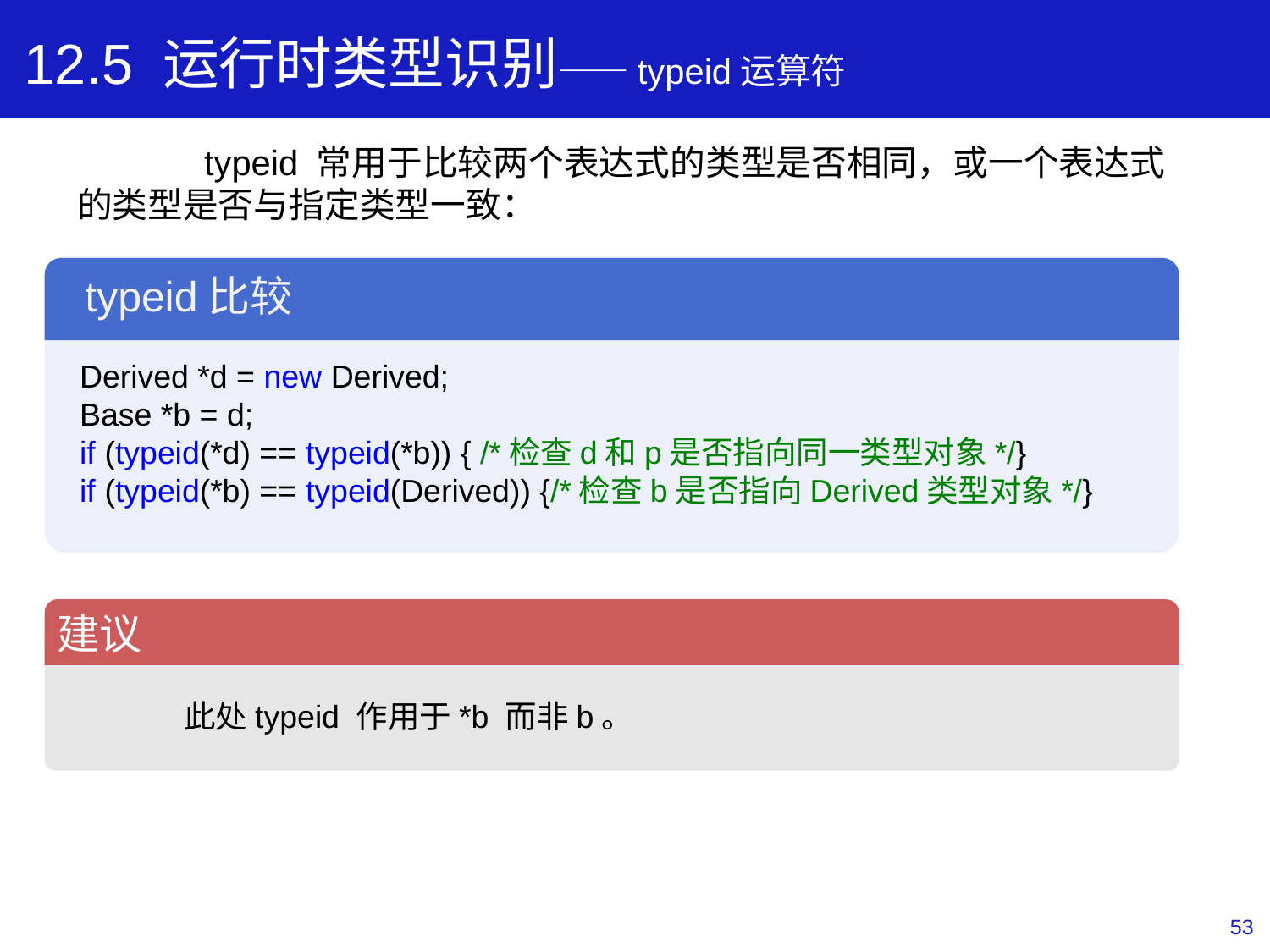

12.5 运行时类型识别——typeid运算符
	typeid 常用于比较两个表达式的类型是否相同，或一个表达式的类型是否与指定类型一致：

typeid比较
Derived *d = new Derived;
Base *b = d;
if (typeid(*d) == typeid(*b)) { /*检查d和p是否指向同一类型对象*/}
if (typeid(*b) == typeid(Derived)) {/*检查b是否指向Derived类型对象*/}

建议
	此处typeid 作用于*b 而非b。
53